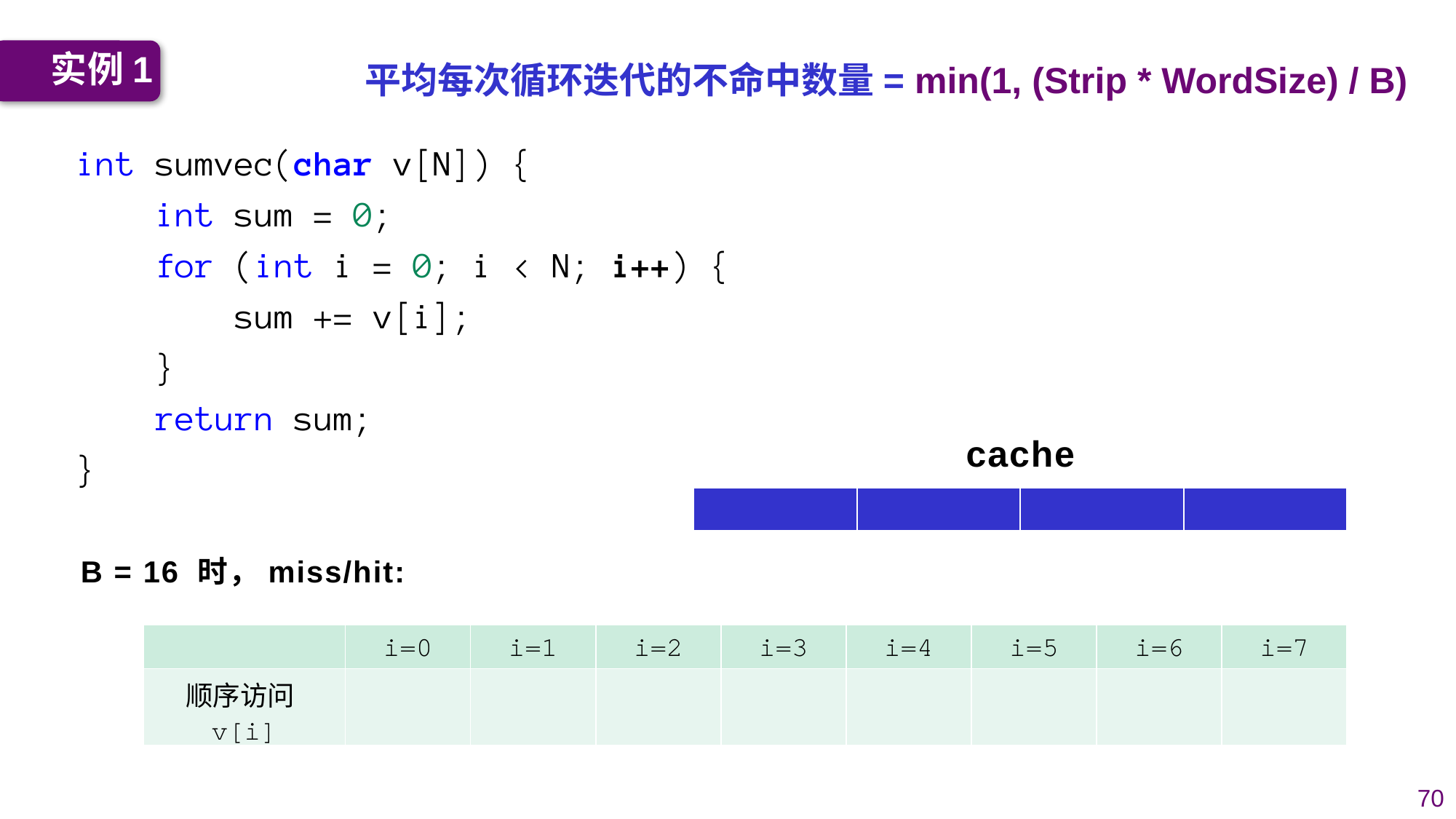

实例1

平均每次循环迭代的不命中数量= min(1, (Strip * WordSize) / B)
int sumvec(char v[N]) {
    int sum = 0;
    for (int i = 0; i < N; i++) {
        sum += v[i];
    }
    return sum;
}
cache
|  |  |  |  |
| --- | --- | --- | --- |
B = 16 时，miss/hit:
|  | i=0 | i=1 | i=2 | i=3 | i=4 | i=5 | i=6 | i=7 |
| --- | --- | --- | --- | --- | --- | --- | --- | --- |
| 顺序访问v[i] |  |  |  |  |  |  |  |  |

70